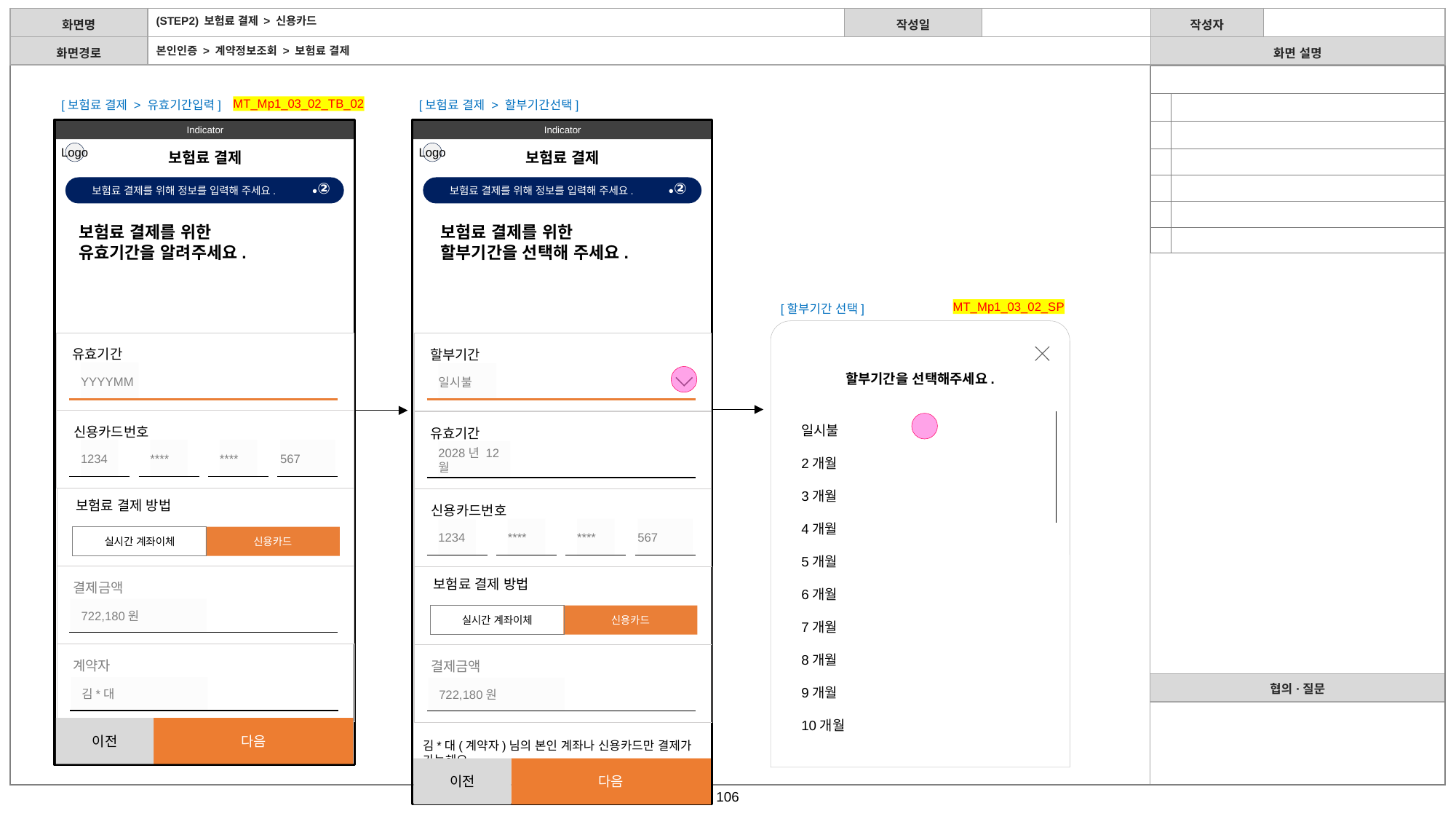

(STEP2) 보험료 결제 > 신용카드

본인인증 > 계약정보조회 > 보험료 결제
|  |  |
| --- | --- |
|  |  |
|  |  |
|  |  |
|  |  |
|  |  |
|  |  |
MT_Mp1_03_02_TB_02
[보험료 결제 > 유효기간입력]
[보험료 결제 > 할부기간선택]

Indicator

Indicator
Logo
보험료 결제
Logo
보험료 결제

●②
●②
보험료 결제를 위해 정보를 입력해 주세요.
보험료 결제를 위해 정보를 입력해 주세요.
보험료 결제를 위한
유효기간을 알려주세요.
보험료 결제를 위한
할부기간을 선택해 주세요.
MT_Mp1_03_02_SP
[할부기간 선택]

할부기간을 선택해주세요.
일시불
2개월
3개월
4개월
5개월
6개월
7개월
8개월
9개월
10개월

유효기간
할부기간
YYYYMM
일시불

신용카드번호
유효기간
1234
****
****
567
2028년 12월

보험료 결제 방법
실시간 계좌이체
신용카드

신용카드번호
1234
****
****
567

결제금액
722,180원

계약자
김*대
김*대(계약자)님의 본인 계좌나 신용카드만 결제가 가능해요.

보험료 결제 방법
실시간 계좌이체
신용카드

결제금액
722,180원
이전
다음
김*대(계약자)님의 본인 계좌나 신용카드만 결제가 가능해요.
이전
다음